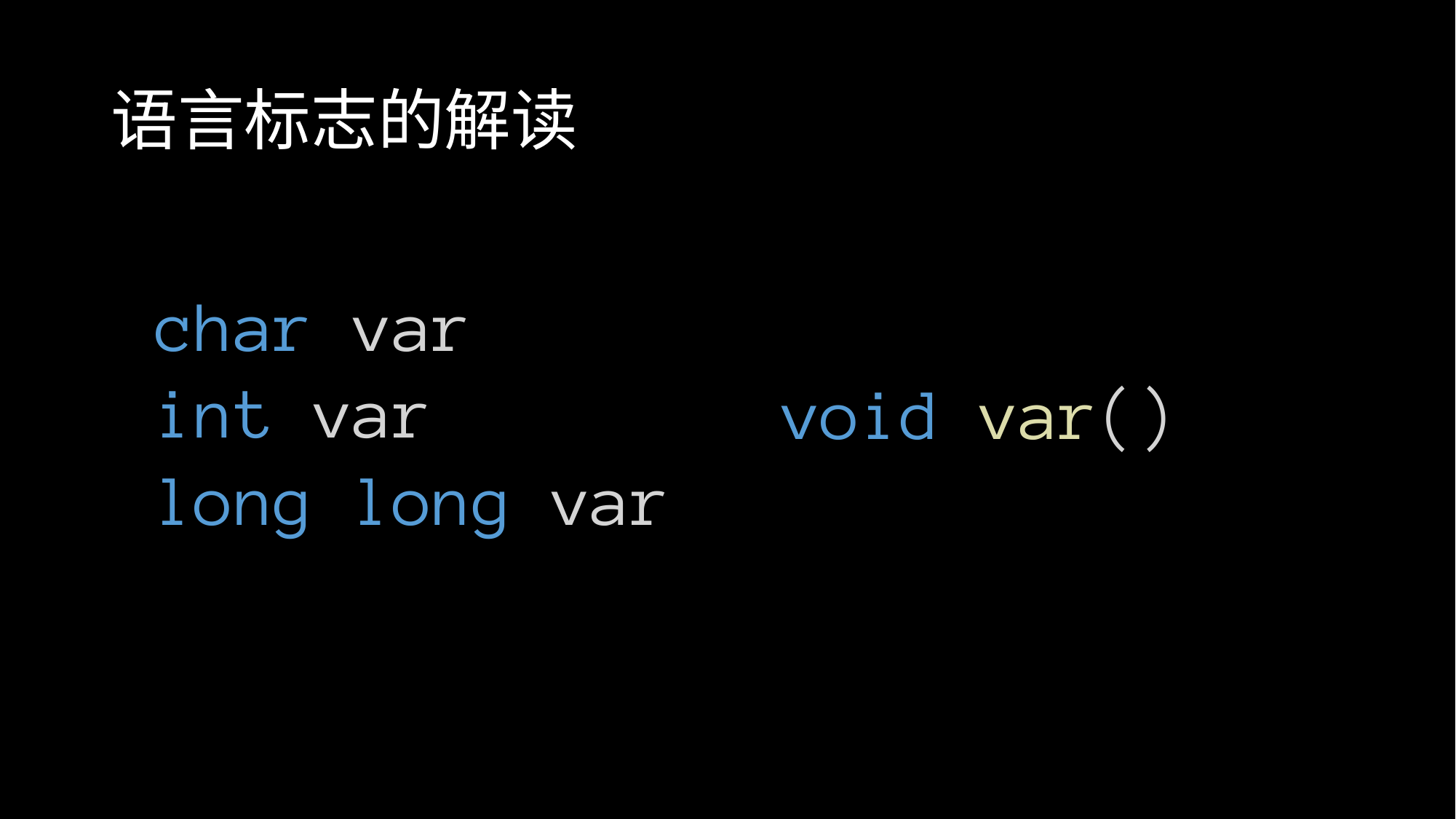

# 语言标志的解读
char var
int var
long long var
void var()